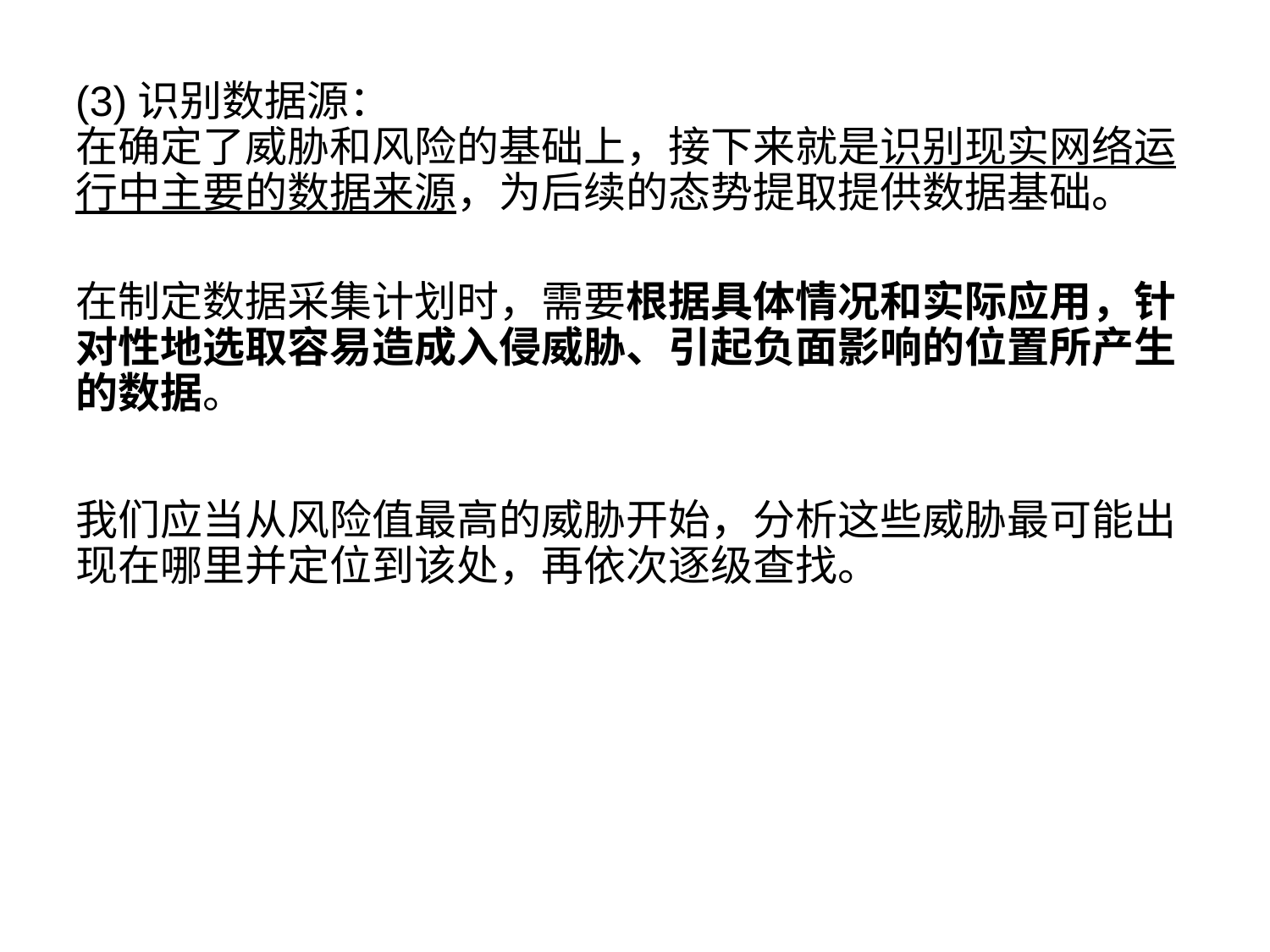

(3)识别数据源：
在确定了威胁和风险的基础上，接下来就是识别现实网络运行中主要的数据来源，为后续的态势提取提供数据基础。
在制定数据采集计划时，需要根据具体情况和实际应用，针对性地选取容易造成入侵威胁、引起负面影响的位置所产生的数据。

我们应当从风险值最高的威胁开始，分析这些威胁最可能出现在哪里并定位到该处，再依次逐级查找。